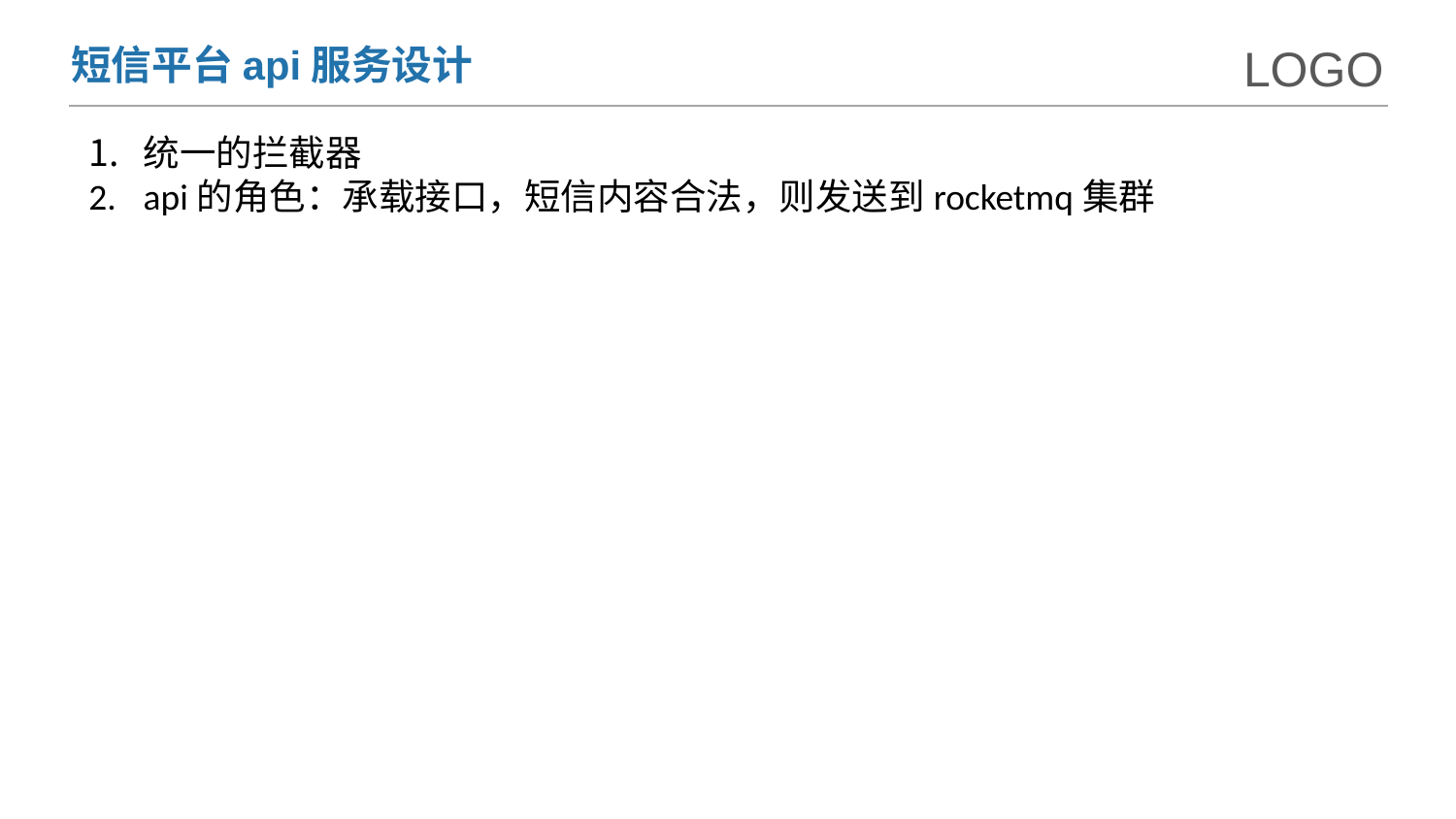

短信平台api服务设计
统一的拦截器
api的角色：承载接口，短信内容合法，则发送到rocketmq集群